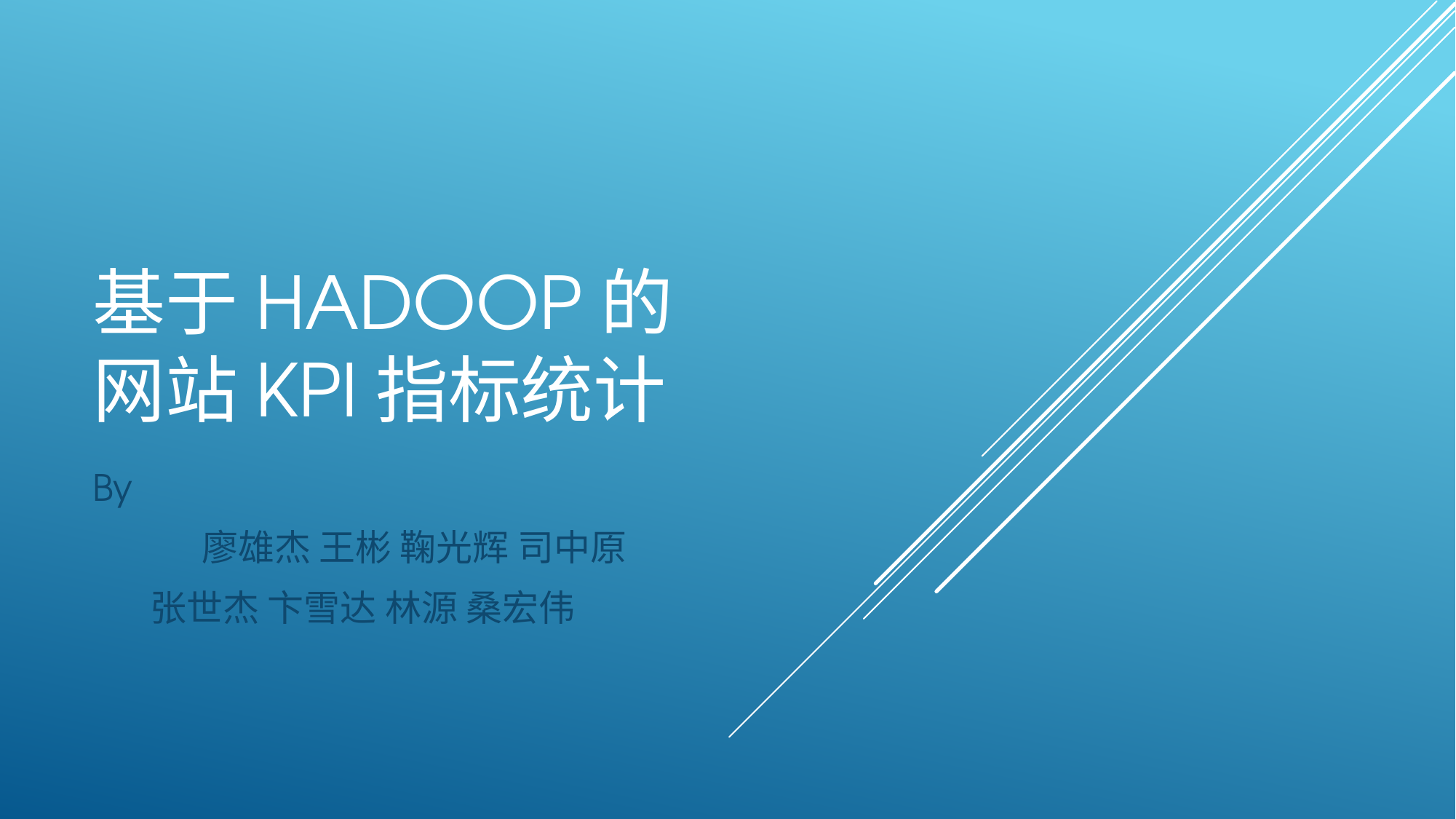

# 基于Hadoop的 网站KPI指标统计
By
	廖雄杰 王彬 鞠光辉 司中原
      张世杰 卞雪达 林源 桑宏伟